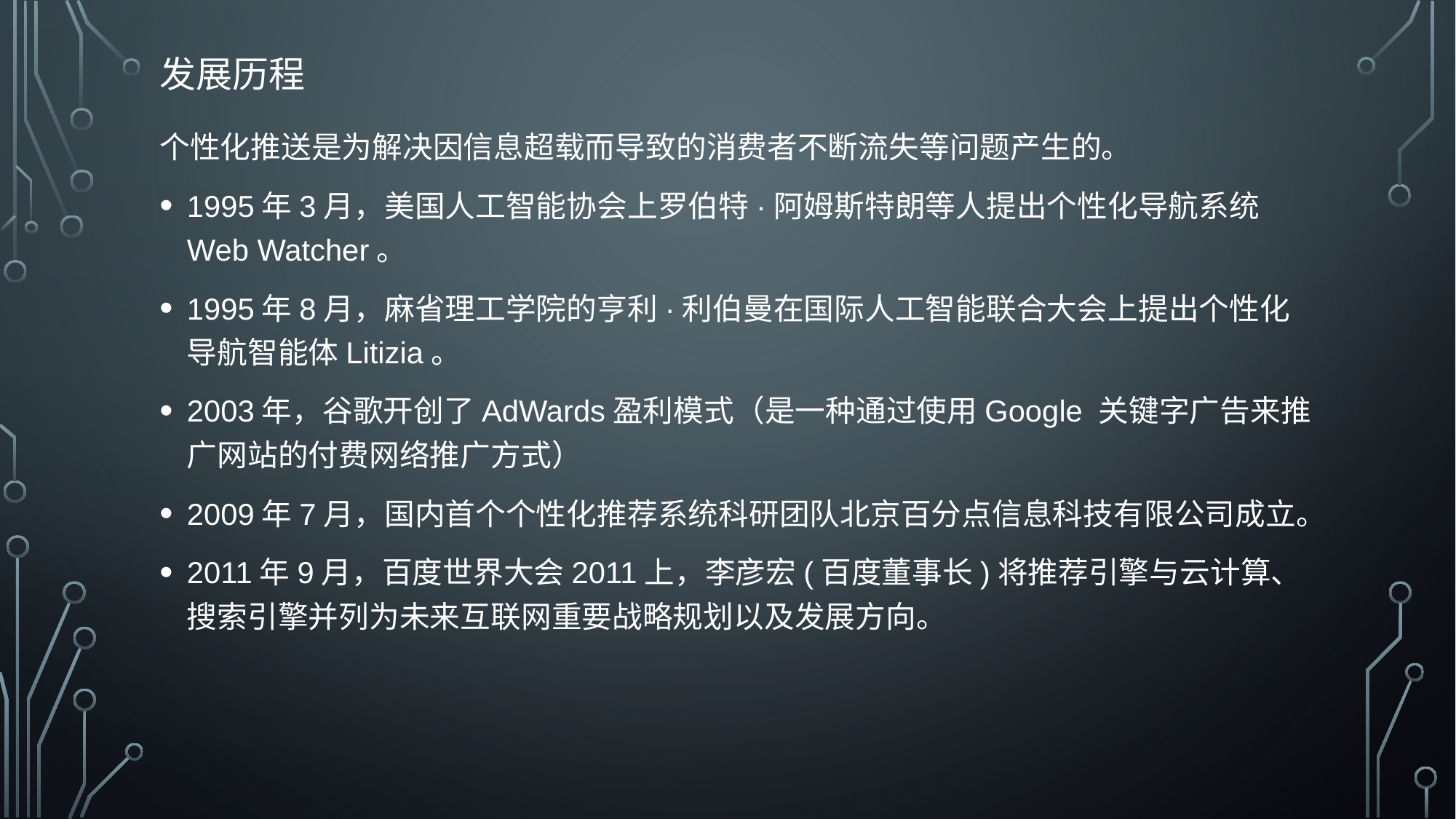

# 发展历程
个性化推送是为解决因信息超载而导致的消费者不断流失等问题产生的。
1995年3月，美国人工智能协会上罗伯特·阿姆斯特朗等人提出个性化导航系统Web Watcher。
1995年8月，麻省理工学院的亨利·利伯曼在国际人工智能联合大会上提出个性化导航智能体Litizia。
2003年，谷歌开创了AdWards盈利模式（是一种通过使用Google 关键字广告来推广网站的付费网络推广方式）
2009年7月，国内首个个性化推荐系统科研团队北京百分点信息科技有限公司成立。
2011年9月，百度世界大会2011上，李彦宏(百度董事长)将推荐引擎与云计算、搜索引擎并列为未来互联网重要战略规划以及发展方向。